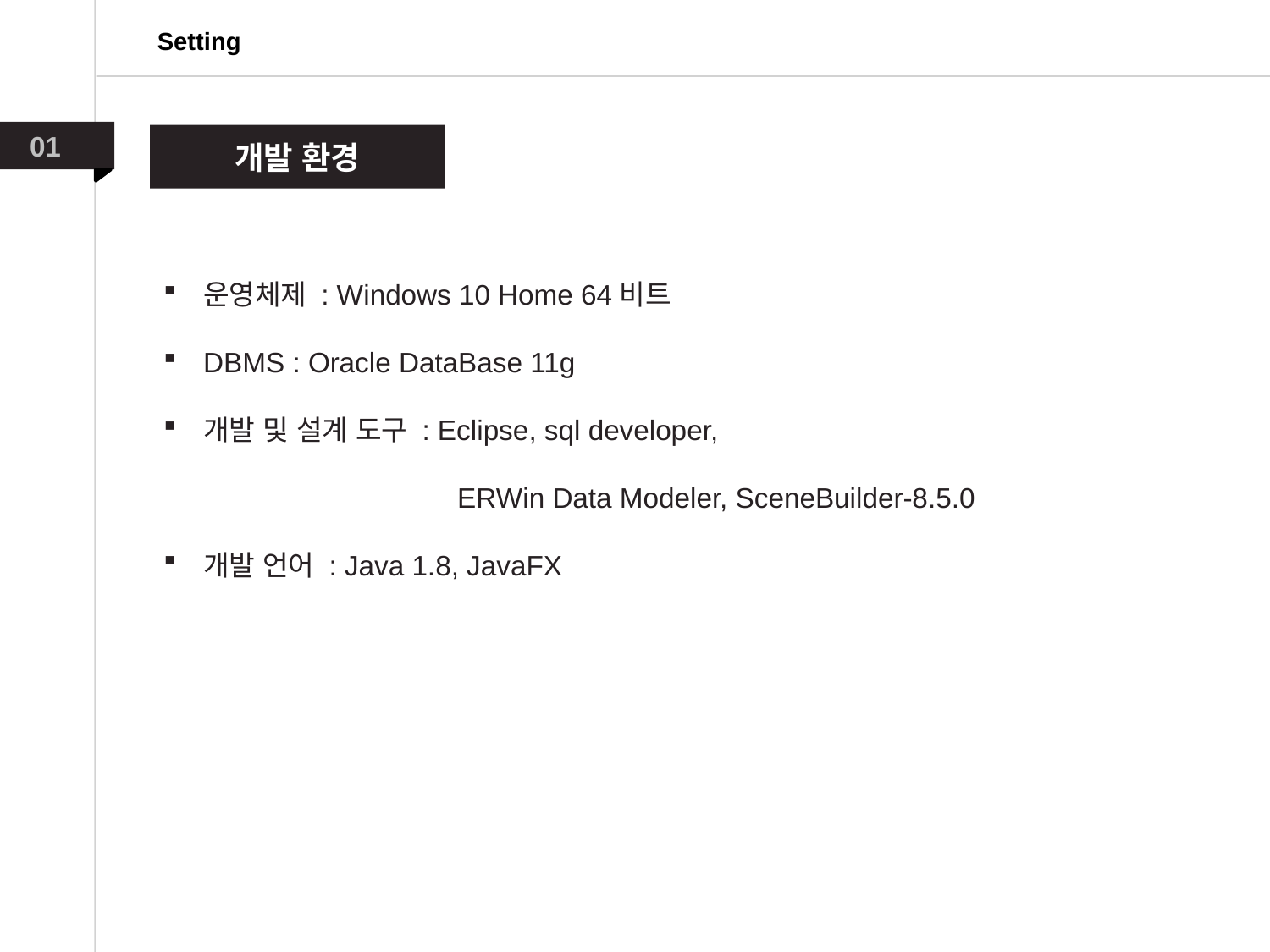

Setting

01
개발 환경

운영체제 : Windows 10 Home 64비트
DBMS : Oracle DataBase 11g
개발 및 설계 도구 : Eclipse, sql developer,			 		ERWin Data Modeler, SceneBuilder-8.5.0
개발 언어 : Java 1.8, JavaFX